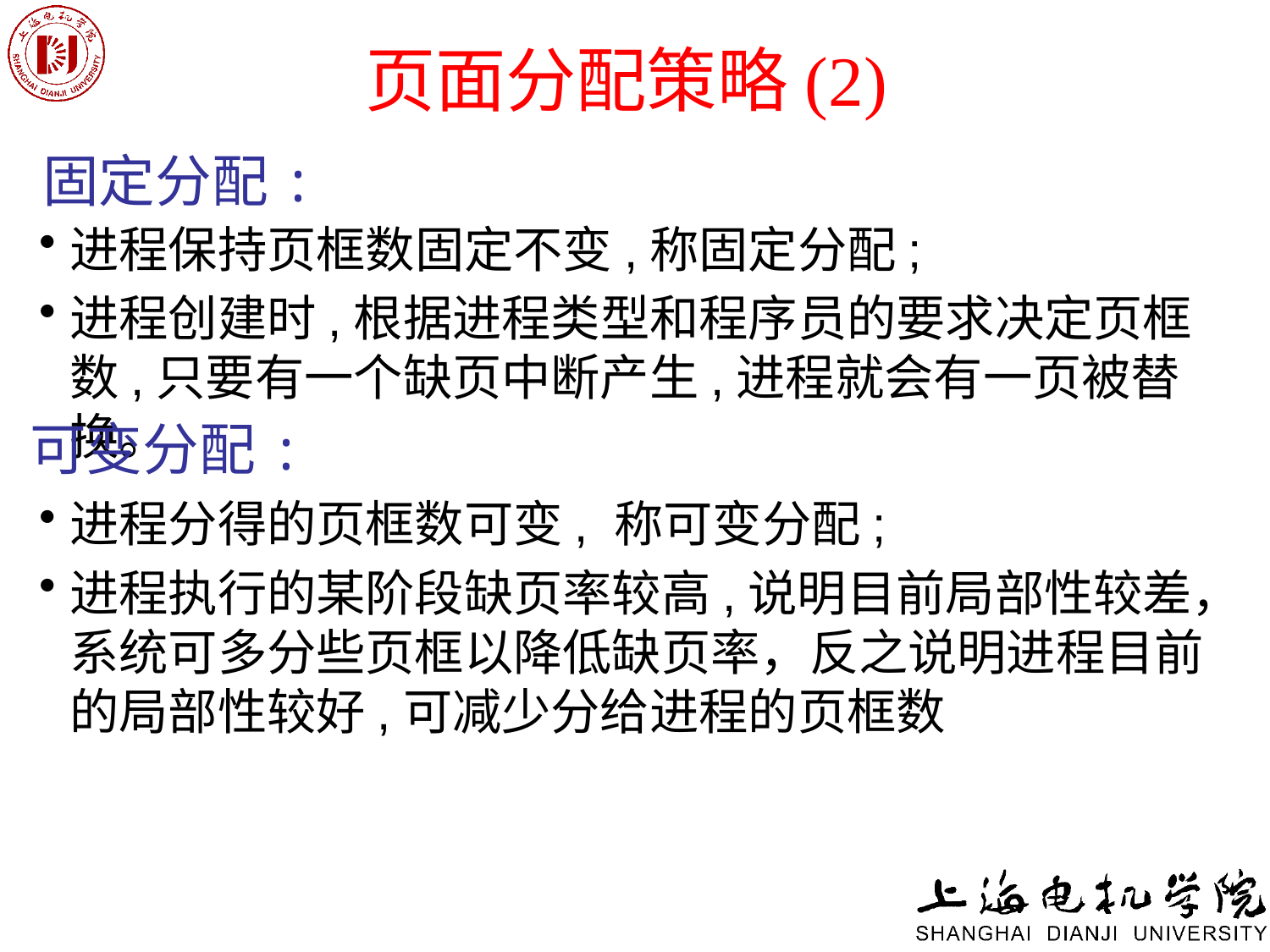

# 页面分配策略(2)
固定分配:
进程保持页框数固定不变,称固定分配;
进程创建时,根据进程类型和程序员的要求决定页框数,只要有一个缺页中断产生,进程就会有一页被替换。
可变分配:
进程分得的页框数可变, 称可变分配;
进程执行的某阶段缺页率较高,说明目前局部性较差，系统可多分些页框以降低缺页率，反之说明进程目前的局部性较好,可减少分给进程的页框数